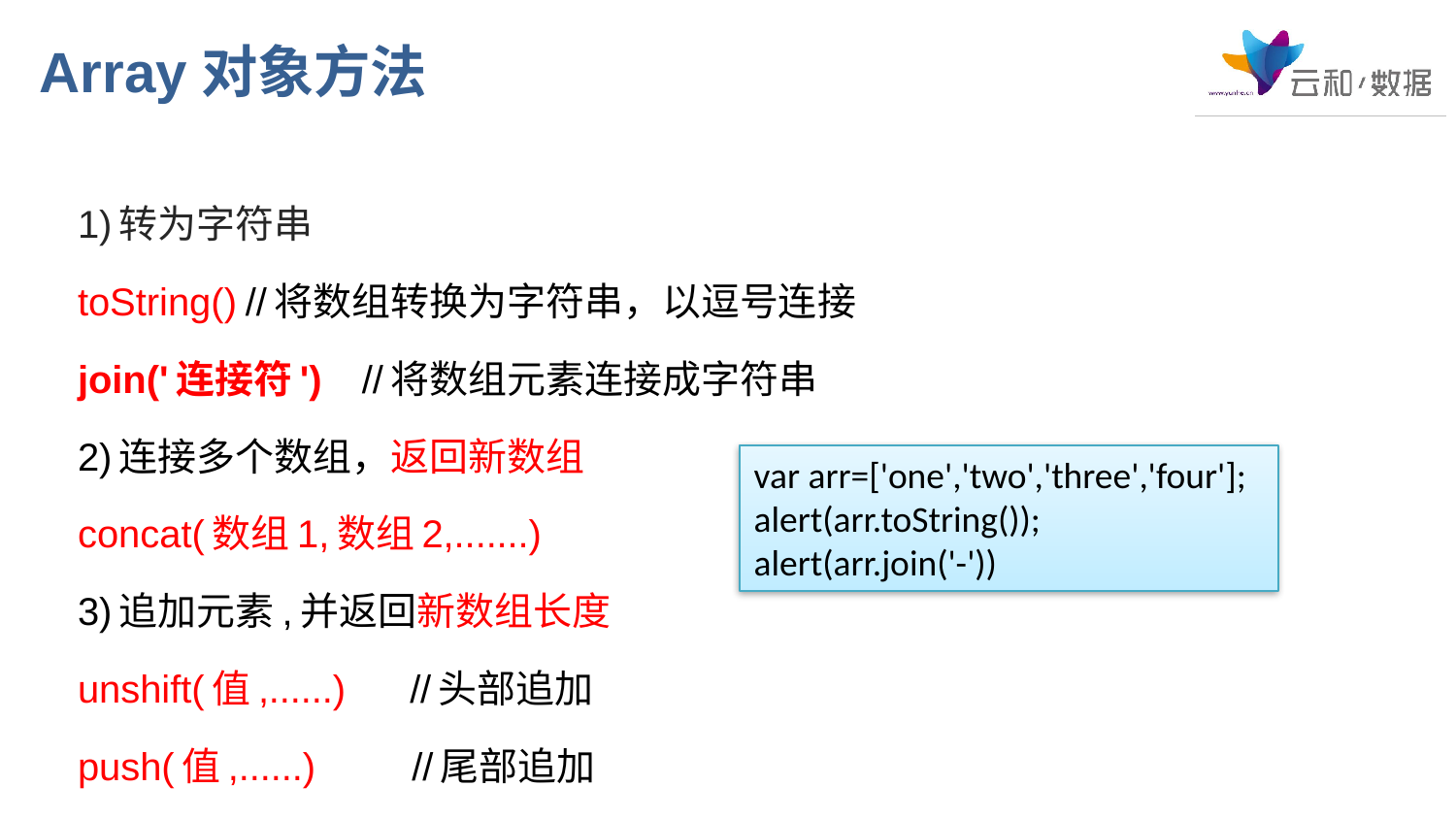

# Array对象方法
1)转为字符串
toString()		//将数组转换为字符串，以逗号连接
join('连接符')		//将数组元素连接成字符串
2)连接多个数组，返回新数组
concat(数组1,数组2,.......)
3)追加元素,并返回新数组长度
unshift(值,......)      //头部追加
push(值,......)         //尾部追加
var arr=['one','two','three','four'];
alert(arr.toString());
alert(arr.join('-'))

14